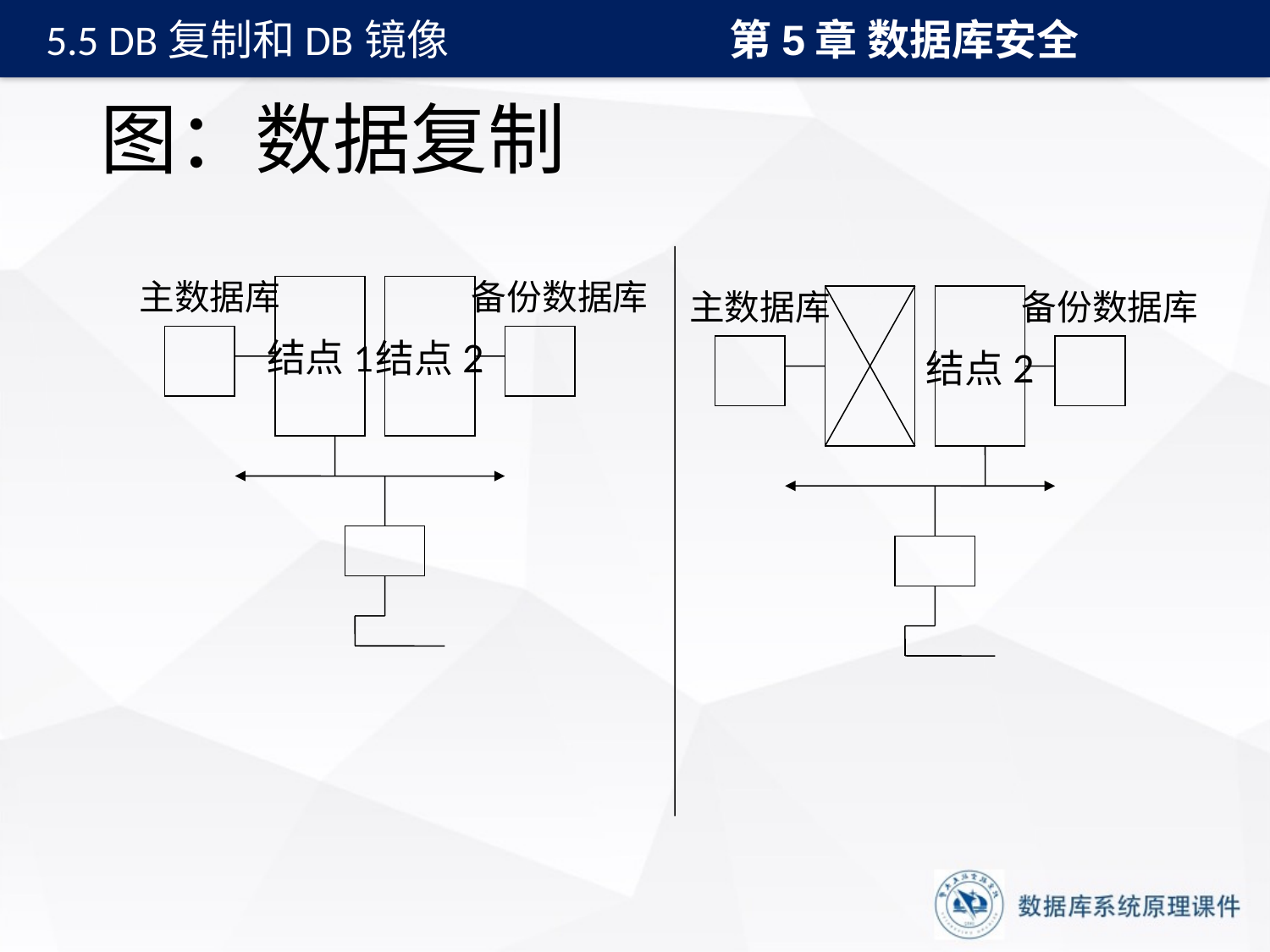

第5章 数据库安全
5.5 DB复制和DB镜像
# 图：数据复制

主数据库
结点1
结点2
备份数据库
主数据库

结点2
备份数据库